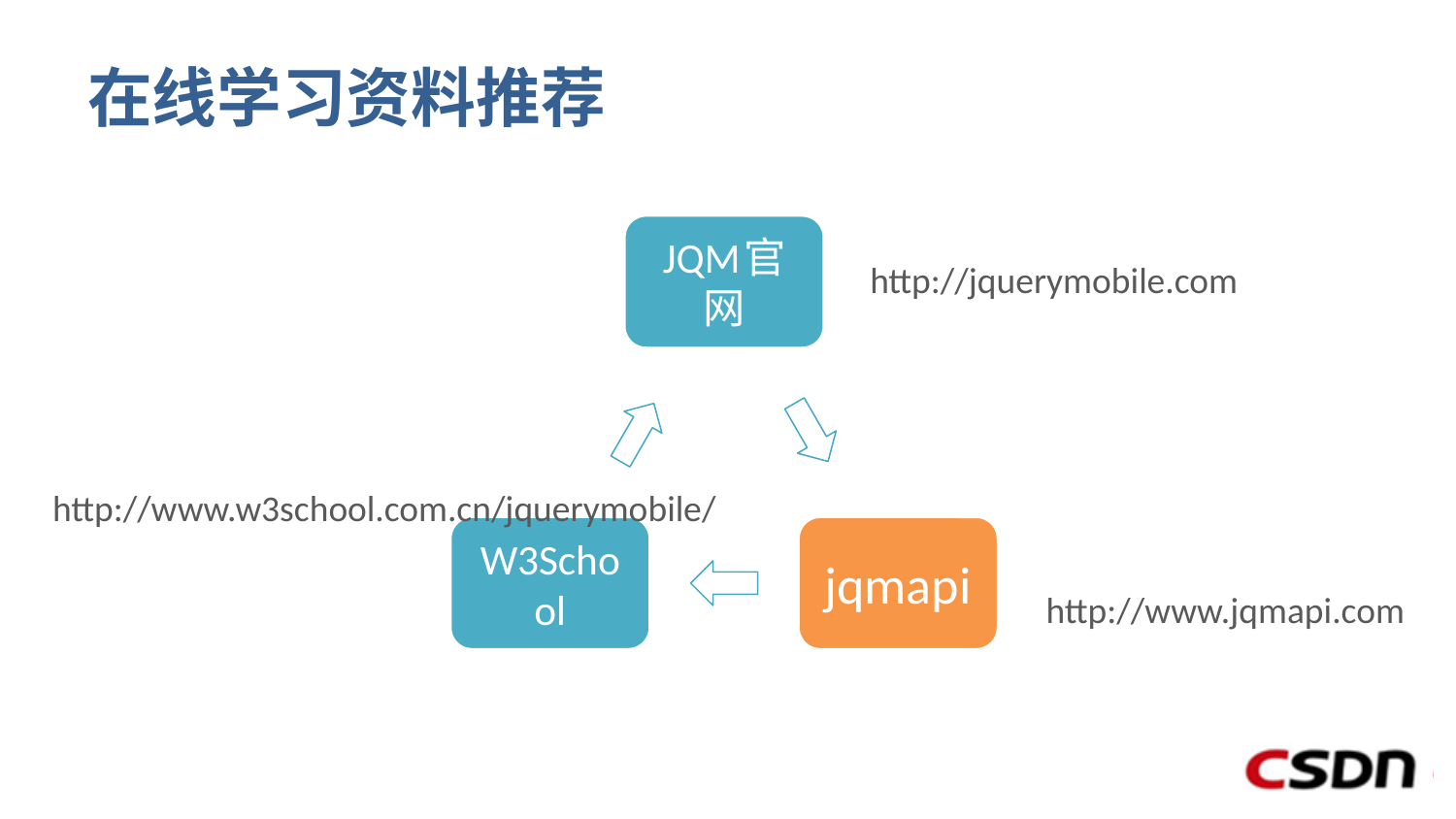

# 在线学习资料推荐
JQM官网
jqmapi
W3School
http://jquerymobile.com
http://www.w3school.com.cn/jquerymobile/
http://www.jqmapi.com